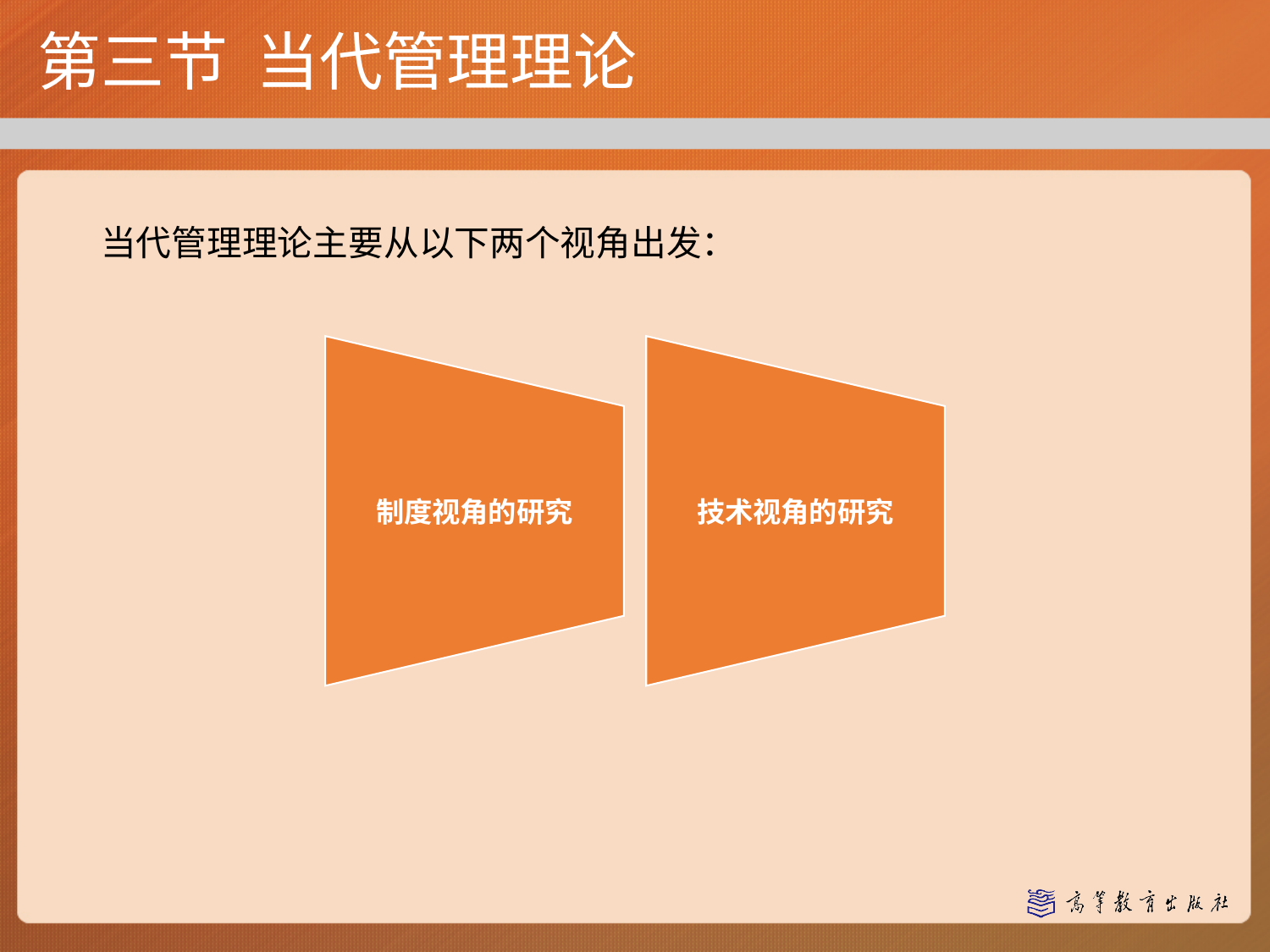

第三节  当代管理理论
当代管理理论主要从以下两个视角出发：
制度视角的研究
技术视角的研究